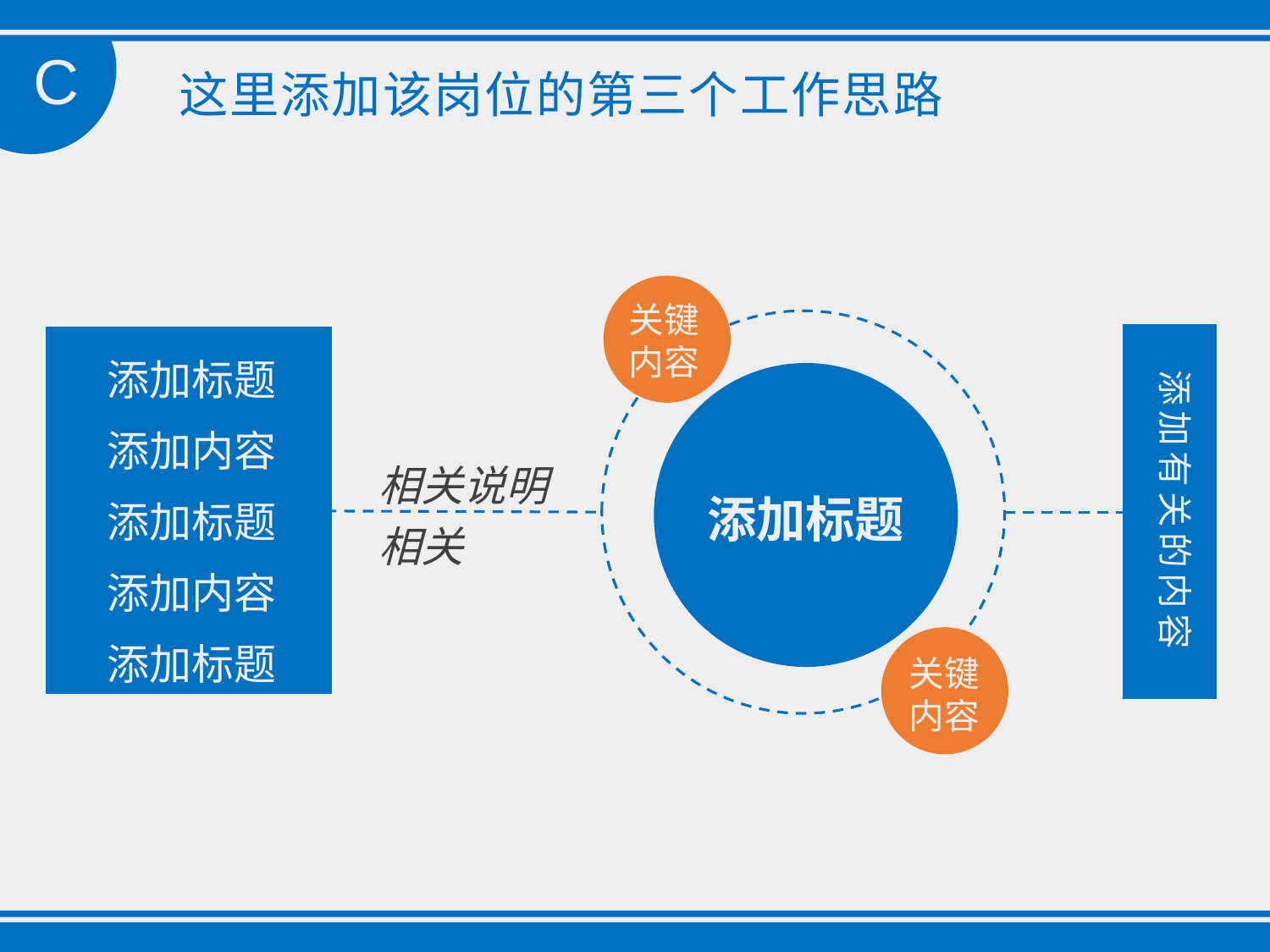

C

这里添加该岗位的第三个工作思路

关键
内容

关键
内容

添加有关的内容

添加标题
添加内容
添加标题
添加内容
添加标题

添加标题
相关说明
相关